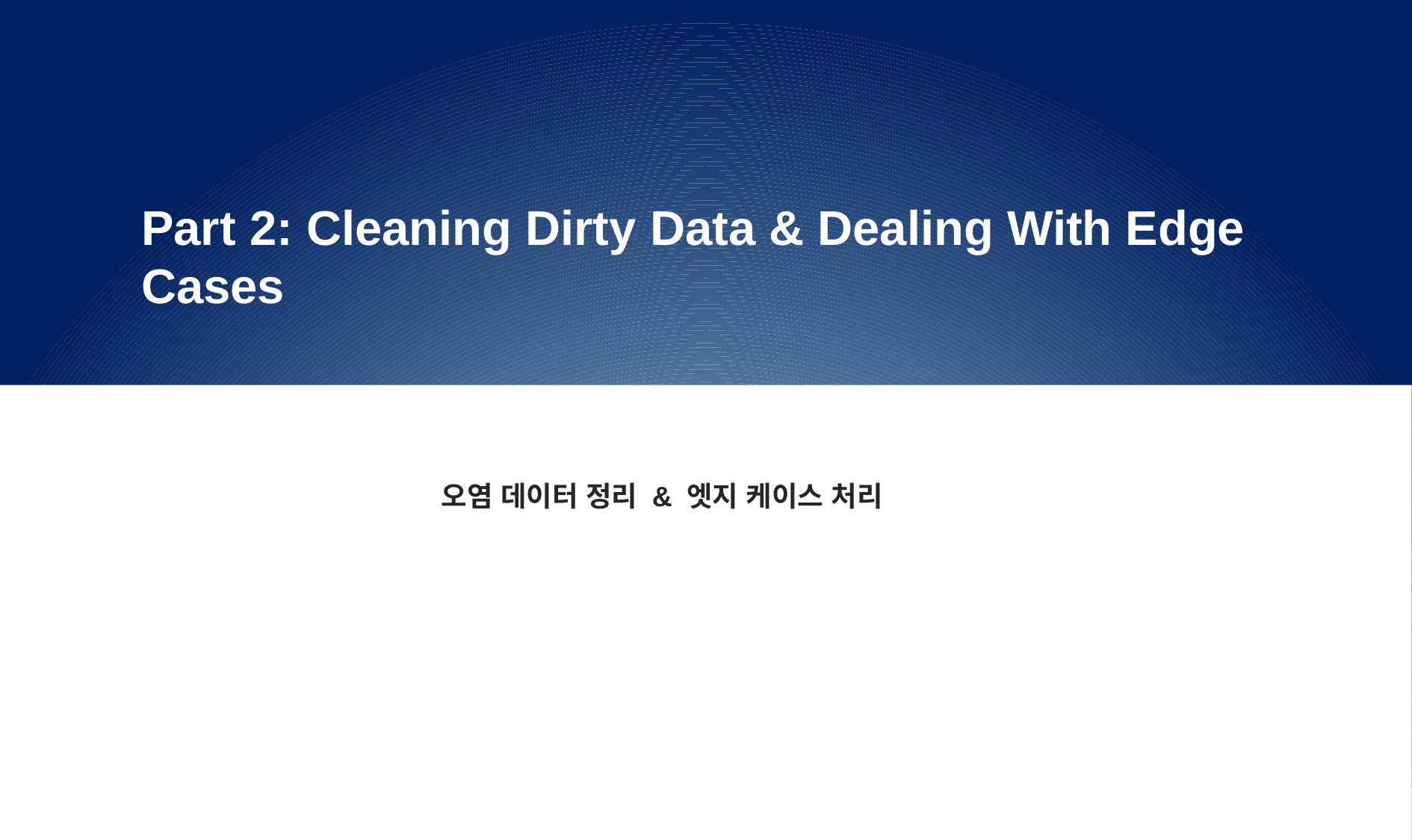

# Part 2: Cleaning Dirty Data & Dealing With Edge Cases
오염 데이터 정리 & 엣지 케이스 처리